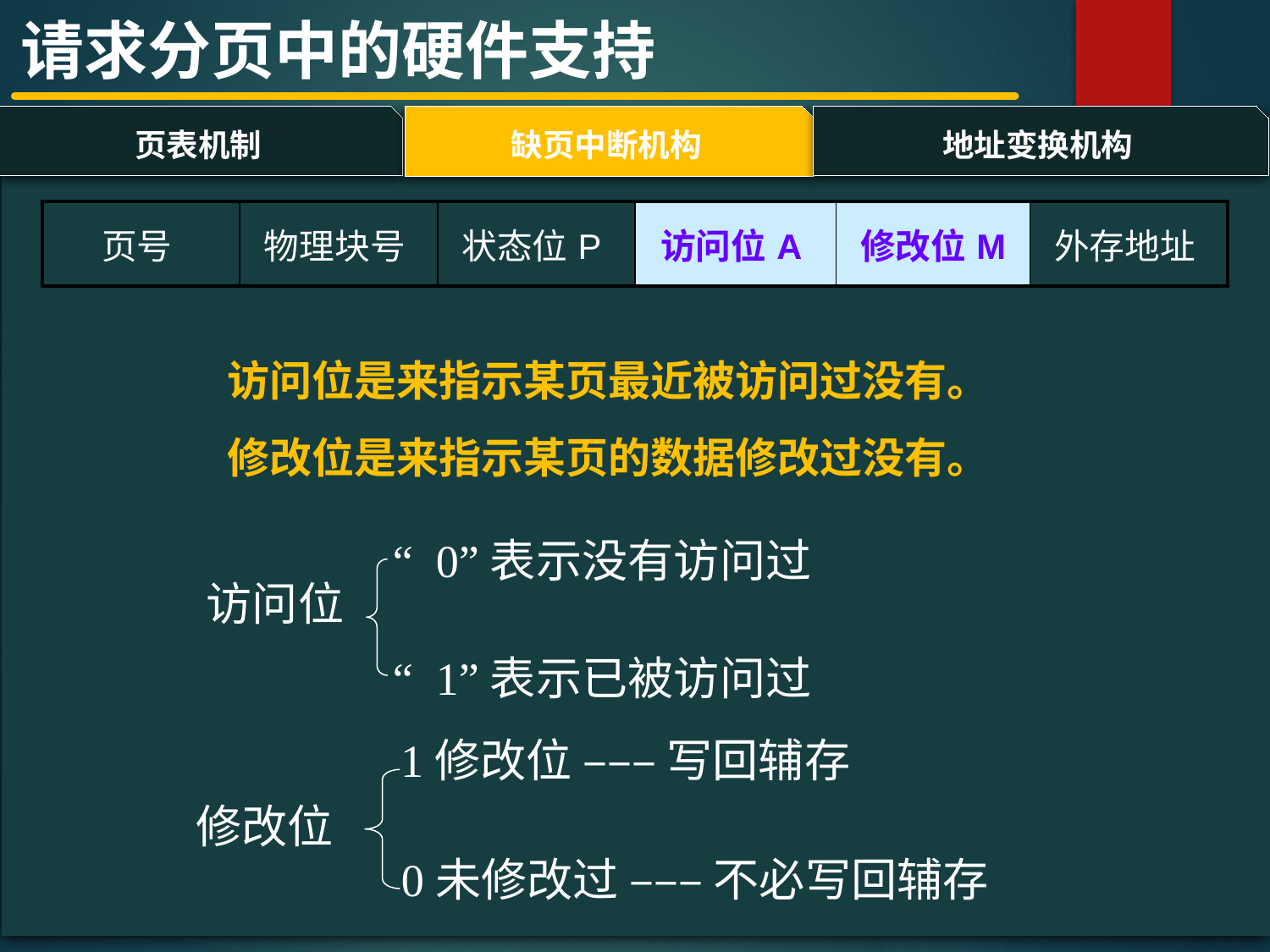

请求分页中的硬件支持
页表机制
地址变换机构
缺页中断机构
#
| 页号 | 物理块号 | 状态位P | 访问位A | 修改位M | 外存地址 |
| --- | --- | --- | --- | --- | --- |
 访问位是来指示某页最近被访问过没有。
 修改位是来指示某页的数据修改过没有。
“  0”表示没有访问过

访问位
“  1”表示已被访问过
1修改位 ––– 写回辅存

修改位
0未修改过 ––– 不必写回辅存